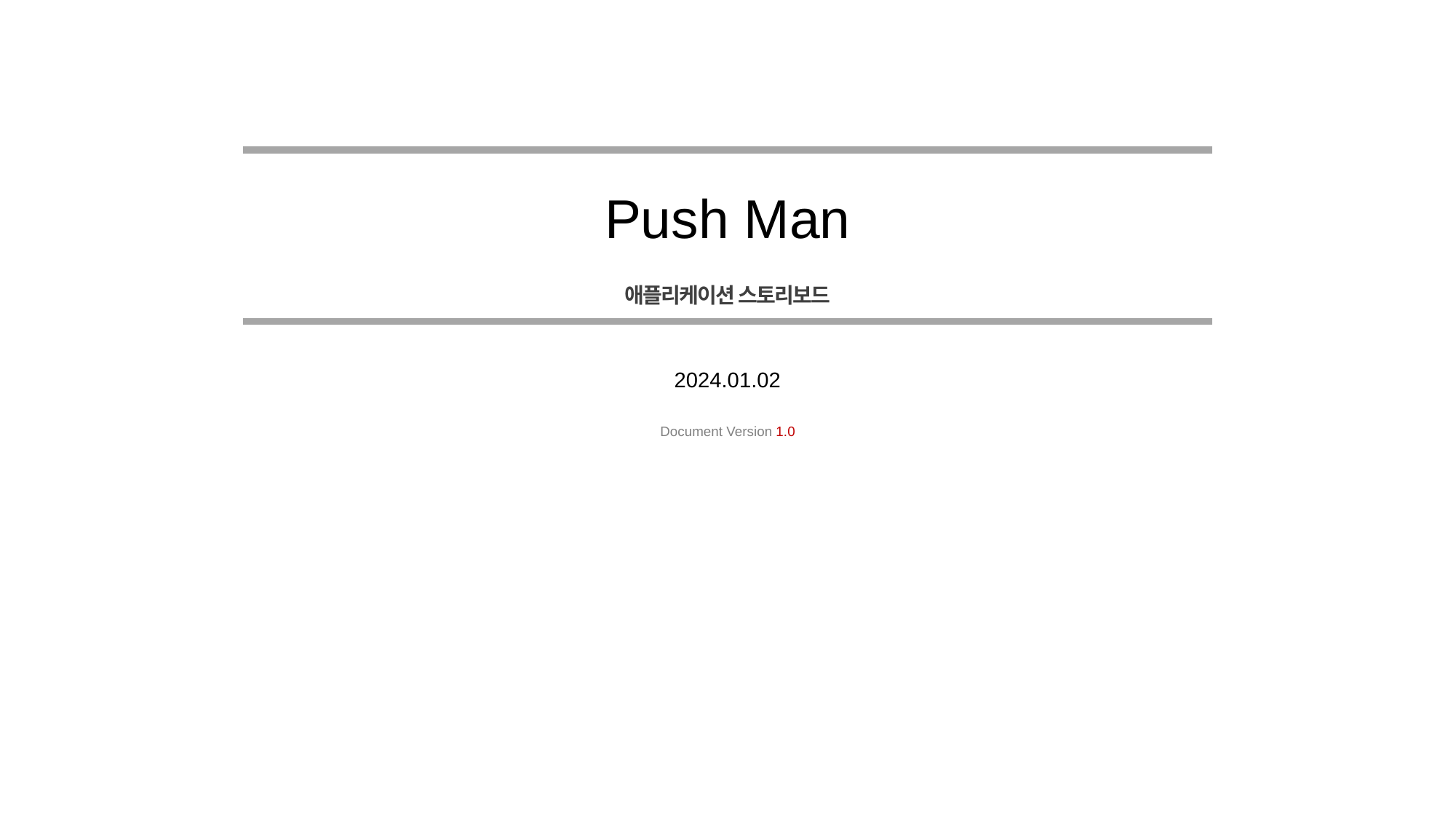

애플리케이션 스토리보드
2024.01.02
Document Version 1.0
Push Man